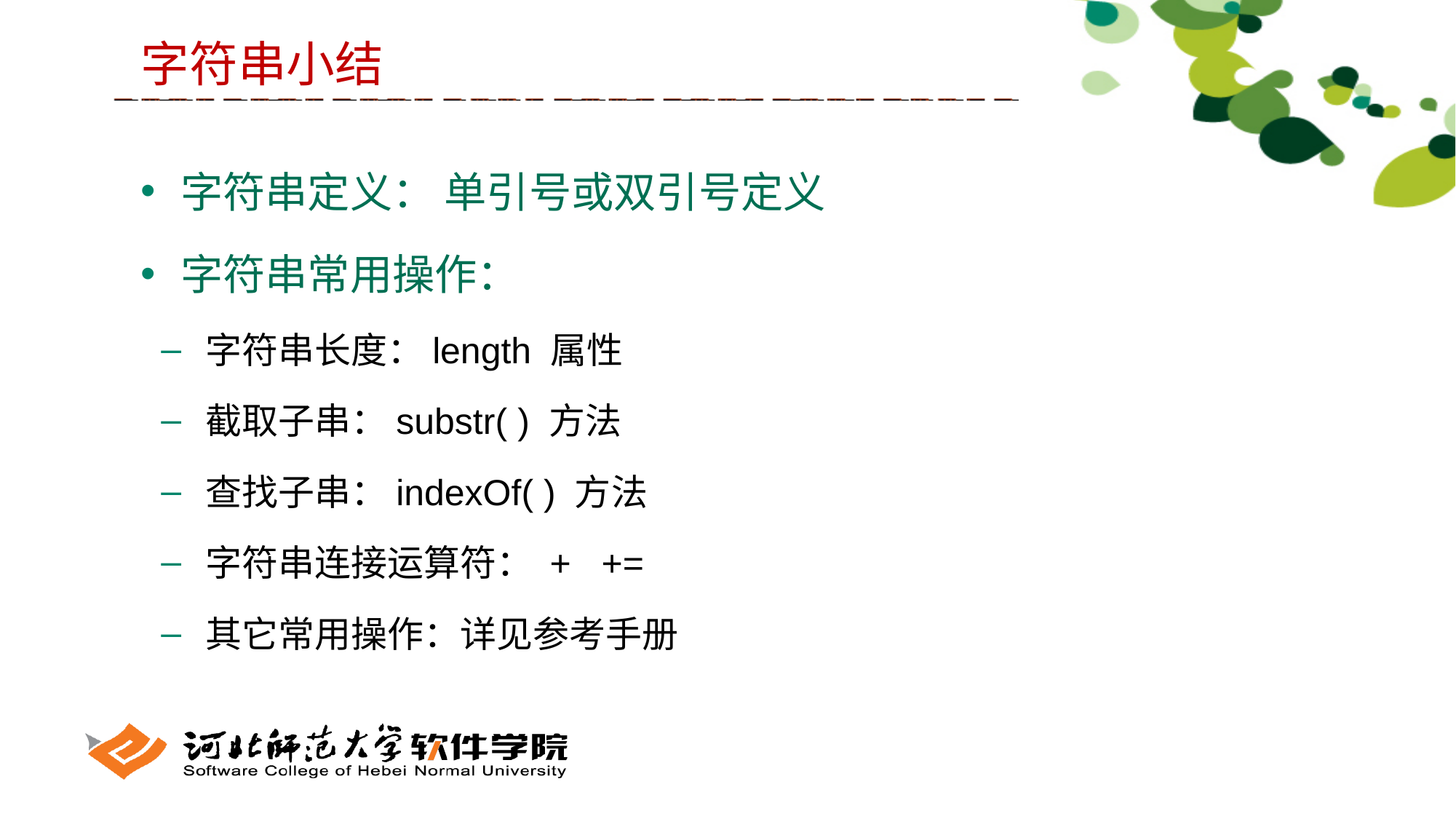

字符串小结
 字符串定义： 单引号或双引号定义
 字符串常用操作：
 字符串长度：length 属性
 截取子串：substr( ) 方法
 查找子串：indexOf( ) 方法
 字符串连接运算符： +   +=
 其它常用操作：详见参考手册